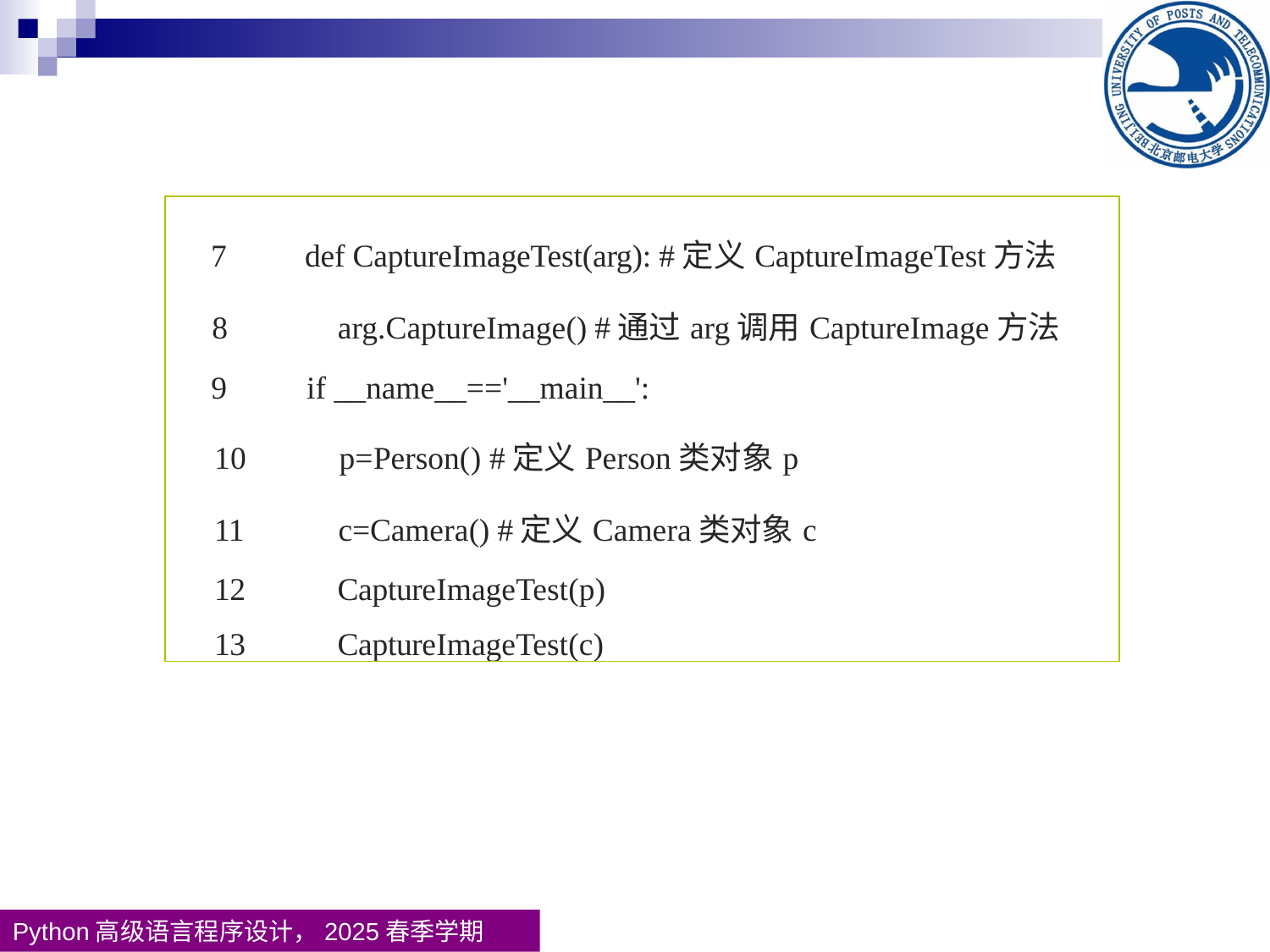

| 7 def CaptureImageTest(arg): #定义CaptureImageTest方法 8 arg.CaptureImage() #通过arg调用CaptureImage方法 9 if \_\_name\_\_=='\_\_main\_\_': 10 p=Person() #定义Person类对象p 11 c=Camera() #定义Camera类对象c 12 CaptureImageTest(p) 13 CaptureImageTest(c) |
| --- |